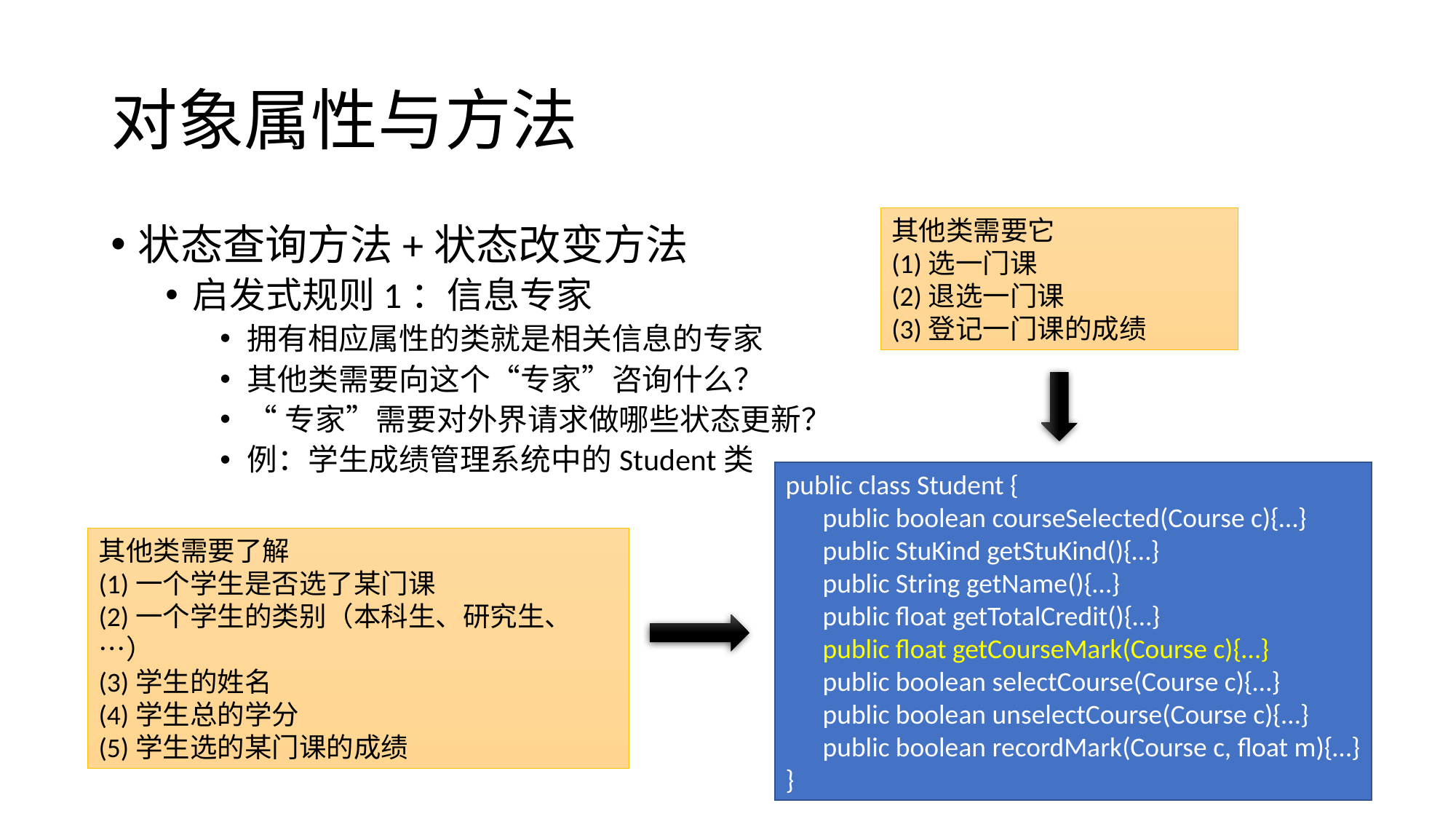

# 对象属性与方法
其他类需要它
(1)选一门课
(2)退选一门课
(3)登记一门课的成绩
状态查询方法+状态改变方法
启发式规则1：信息专家
拥有相应属性的类就是相关信息的专家
其他类需要向这个“专家”咨询什么？
“专家”需要对外界请求做哪些状态更新？
例：学生成绩管理系统中的Student类

public class Student {
      public boolean courseSelected(Course c){…}
      public StuKind getStuKind(){…}
      public String getName(){…}
      public float getTotalCredit(){…}
      public float getCourseMark(Course c){…}
      public boolean selectCourse(Course c){…}
      public boolean unselectCourse(Course c){…}
      public boolean recordMark(Course c, float m){…}
}
其他类需要了解
(1)一个学生是否选了某门课
(2)一个学生的类别（本科生、研究生、…）
(3)学生的姓名
(4)学生总的学分
(5)学生选的某门课的成绩

31